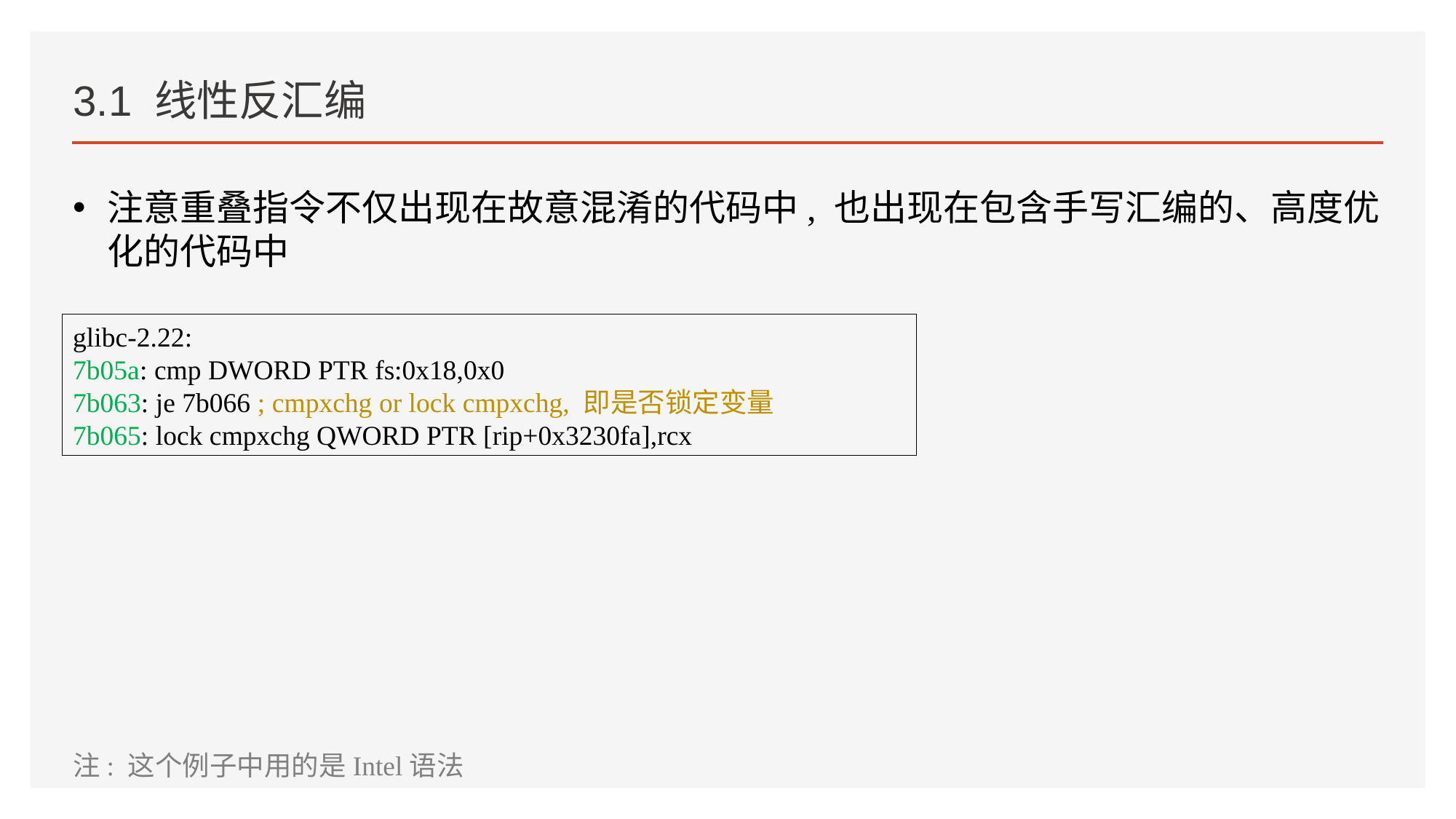

# 3.1 线性反汇编
注意重叠指令不仅出现在故意混淆的代码中, 也出现在包含手写汇编的、高度优化的代码中
glibc-2.22:
7b05a: cmp DWORD PTR fs:0x18,0x0
7b063: je 7b066 ; cmpxchg or lock cmpxchg, 即是否锁定变量
7b065: lock cmpxchg QWORD PTR [rip+0x3230fa],rcx
注: 这个例子中用的是Intel语法